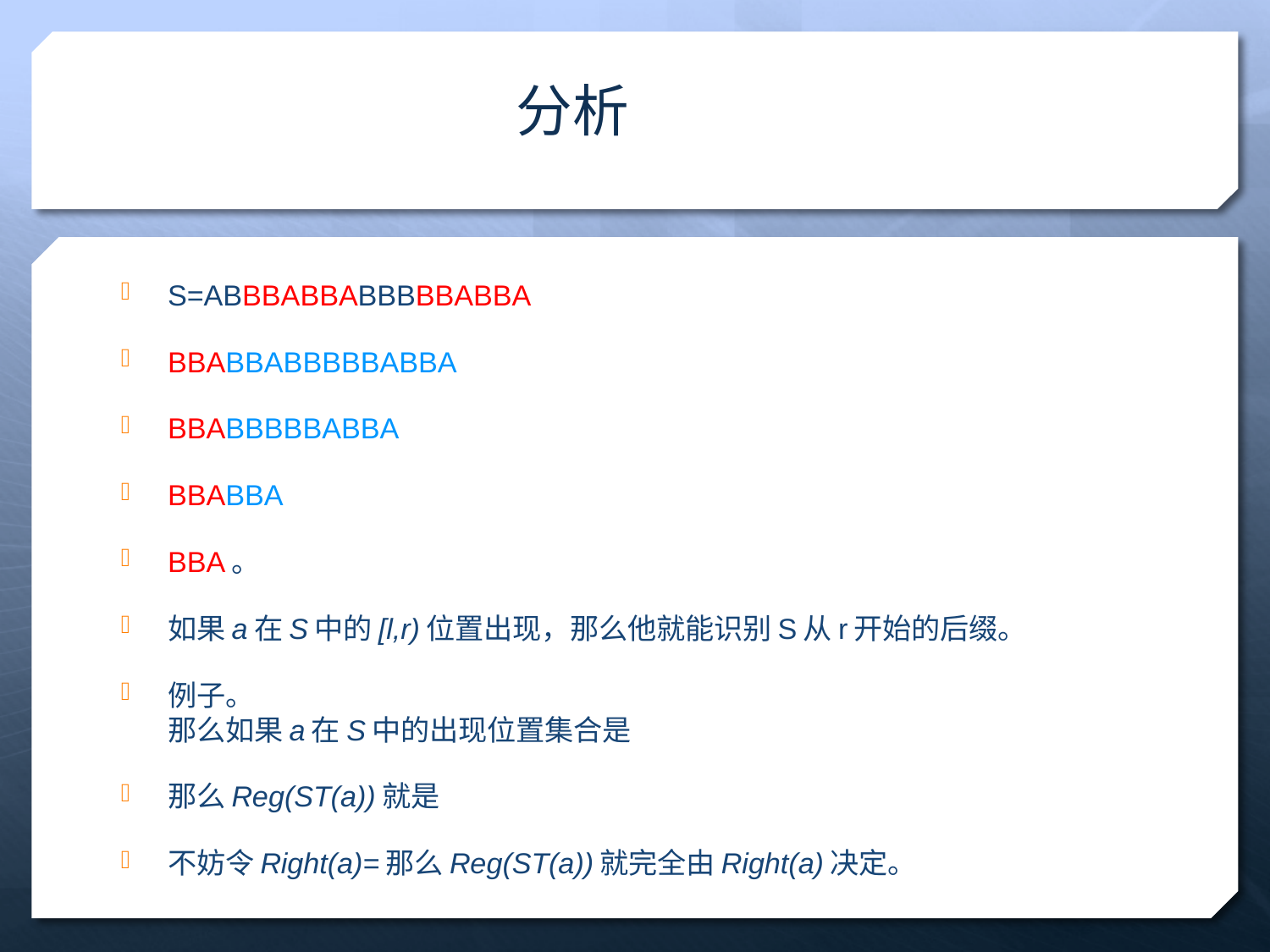

分析
S=ABBBABBABBBBBABBA
BBABBABBBBBABBA
BBABBBBBABBA
BBABBA
BBA。
如果a在S中的[l,r)位置出现，那么他就能识别S从r开始的后缀。
例子。
那么如果a在S中的出现位置集合是
那么Reg(ST(a))就是
不妨令Right(a)=那么Reg(ST(a))就完全由Right(a)决定。